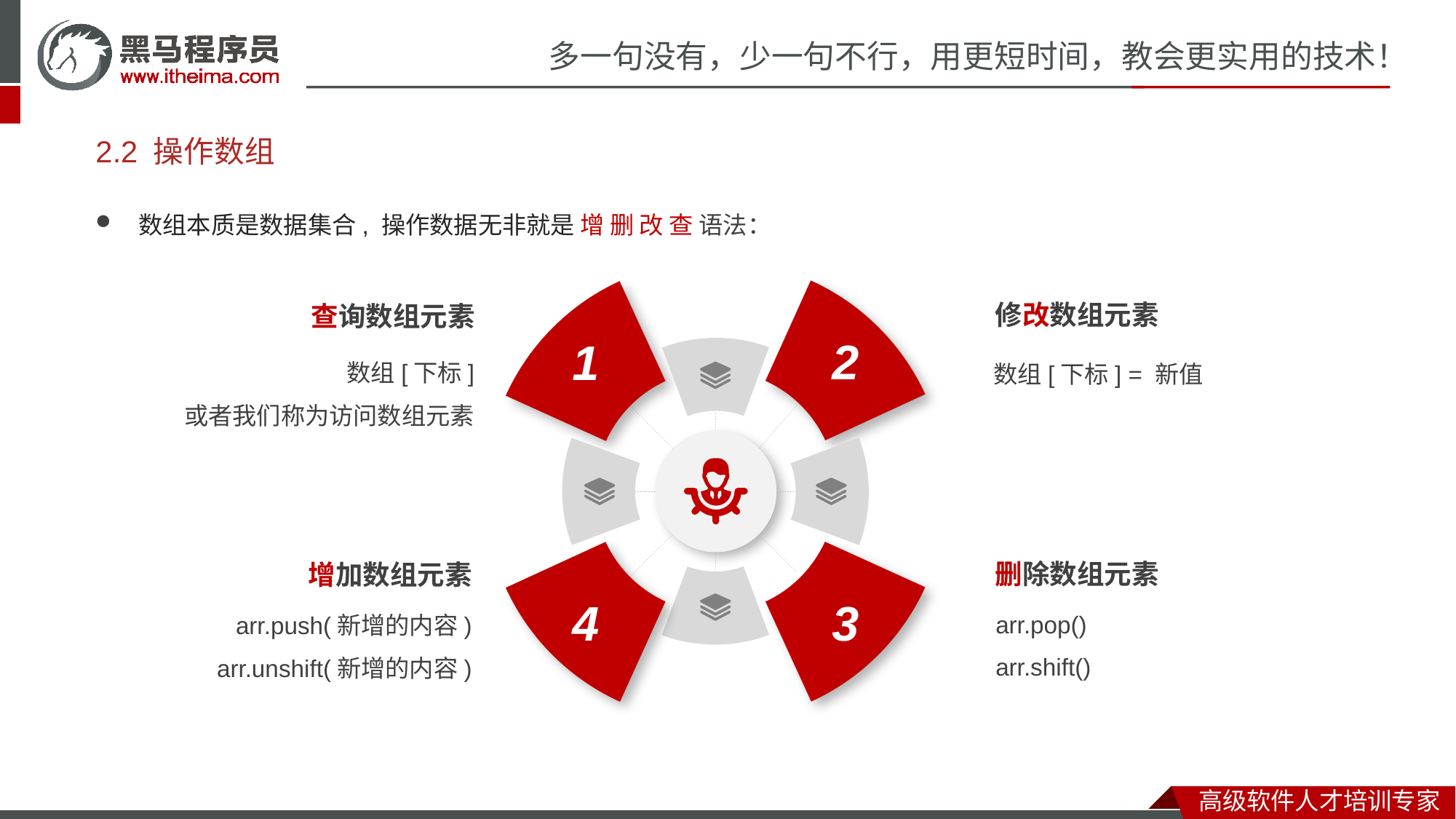

# 2.2 操作数组
数组本质是数据集合, 操作数据无非就是 增 删 改 查 语法：
2
1
修改数组元素
查询数组元素

数组[下标]
或者我们称为访问数组元素
数组[下标] = 新值

3
4
删除数组元素
增加数组元素

arr.pop()
arr.shift()
arr.push(新增的内容)
arr.unshift(新增的内容)